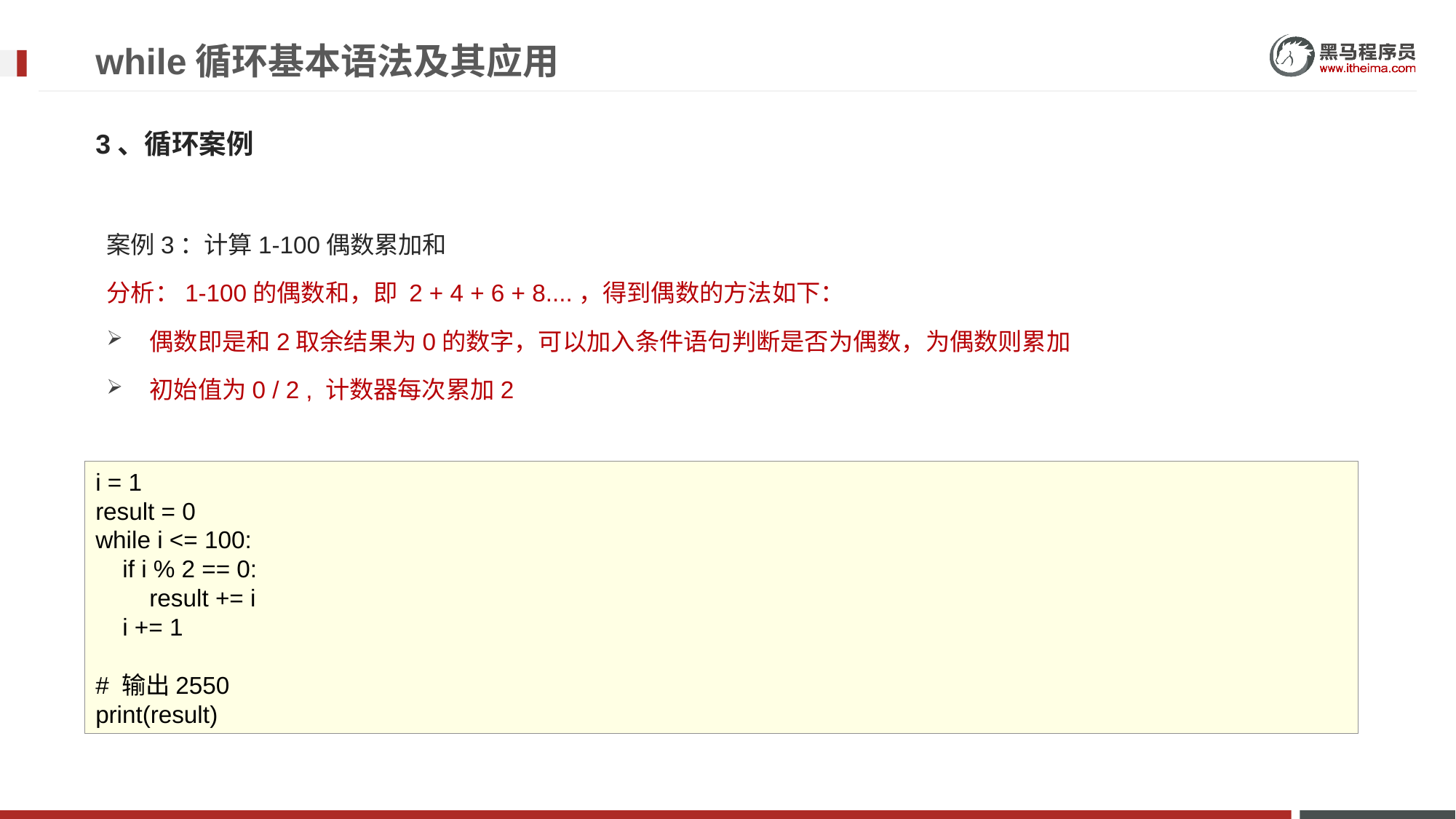

# while循环基本语法及其应用
3、循环案例

案例3：计算1-100偶数累加和
分析：1-100的偶数和，即 2 + 4 + 6 + 8....，得到偶数的方法如下：
偶数即是和2取余结果为0的数字，可以加入条件语句判断是否为偶数，为偶数则累加
初始值为0 / 2 , 计数器每次累加2

i = 1
result = 0
while i <= 100:
    if i % 2 == 0:
        result += i
    i += 1

# 输出2550
print(result)